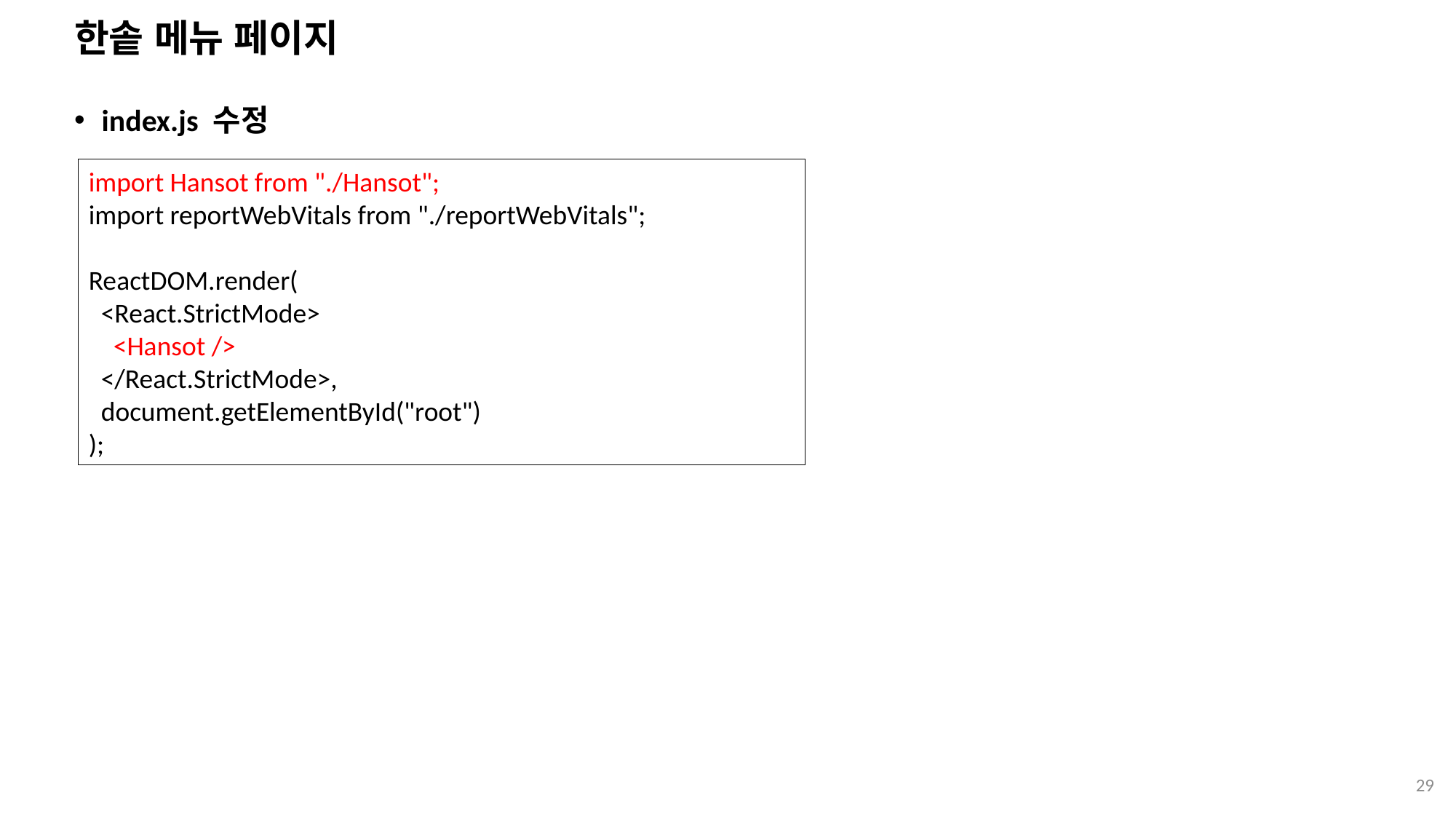

# 한솥 메뉴 페이지
index.js 수정
import Hansot from "./Hansot";
import reportWebVitals from "./reportWebVitals";

ReactDOM.render(
  <React.StrictMode>
    <Hansot />
  </React.StrictMode>,
  document.getElementById("root")
);
29